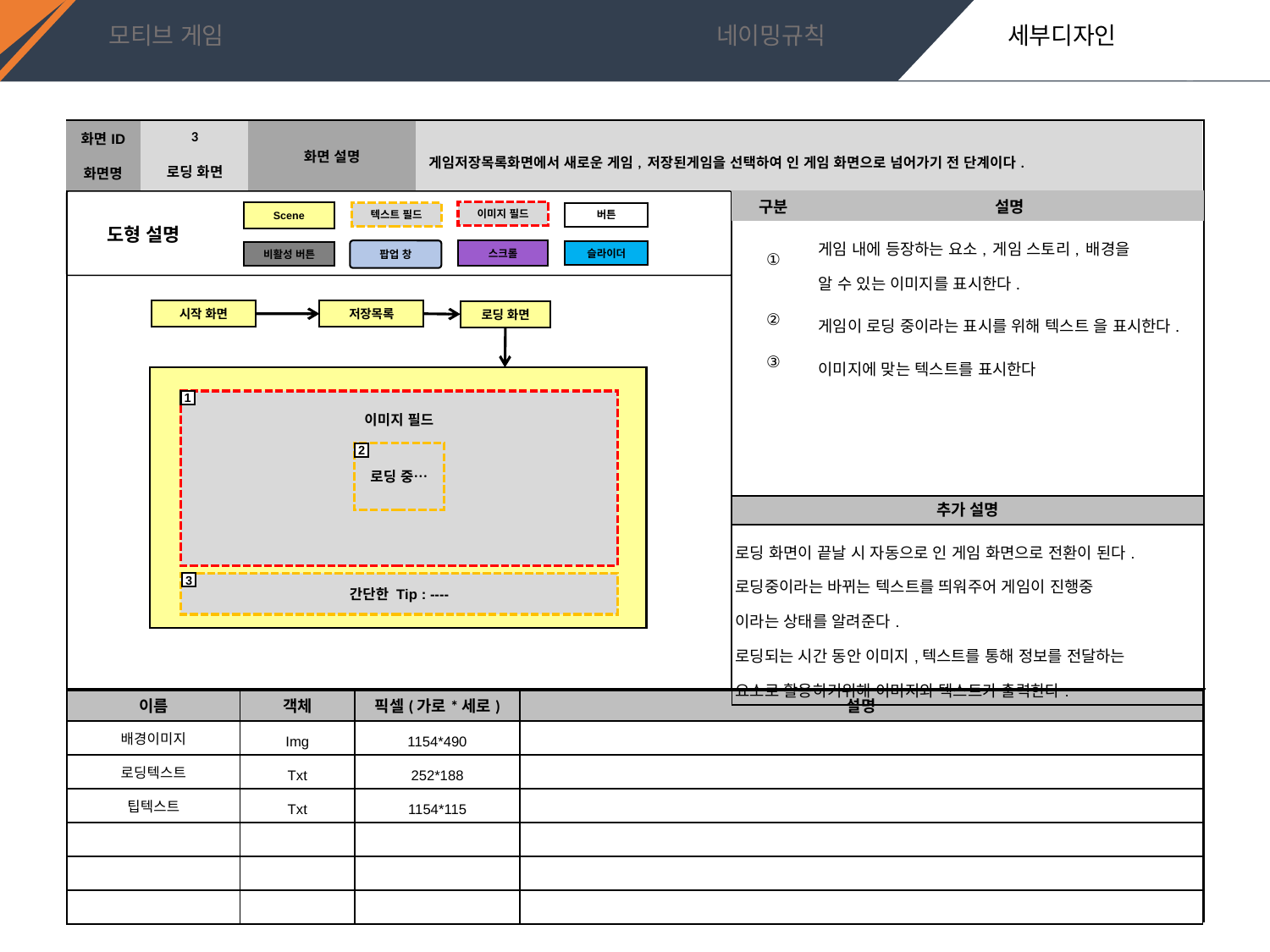

3
게임저장목록화면에서 새로운 게임, 저장된게임을 선택하여 인 게임 화면으로 넘어가기 전 단계이다.
로딩 화면
| 구분 | 설명 |
| --- | --- |
| ① | 게임 내에 등장하는 요소, 게임 스토리, 배경을 알 수 있는 이미지를 표시한다. |
| ② | 게임이 로딩 중이라는 표시를 위해 텍스트 을 표시한다. |
| ③ | 이미지에 맞는 텍스트를 표시한다 |
시작 화면
저장목록
로딩 화면

1
이미지 필드

로딩 중…
2
| 추가 설명 |
| --- |
| 로딩 화면이 끝날 시 자동으로 인 게임 화면으로 전환이 된다. 로딩중이라는 바뀌는 텍스트를 띄워주어 게임이 진행중 이라는 상태를 알려준다. 로딩되는 시간 동안 이미지,텍스트를 통해 정보를 전달하는 요소로 활용하기위해 이미지와 텍스트가 출력한다. |
3
간단한 Tip : ----
| 이름 | 객체 | 픽셀(가로\*세로) | 설명 |
| --- | --- | --- | --- |
| 배경이미지 | Img | 1154\*490 |  |
| 로딩텍스트 | Txt | 252\*188 |  |
| 팁텍스트 | Txt | 1154\*115 |  |
|  |  |  |  |
|  |  |  |  |
|  |  |  |  |